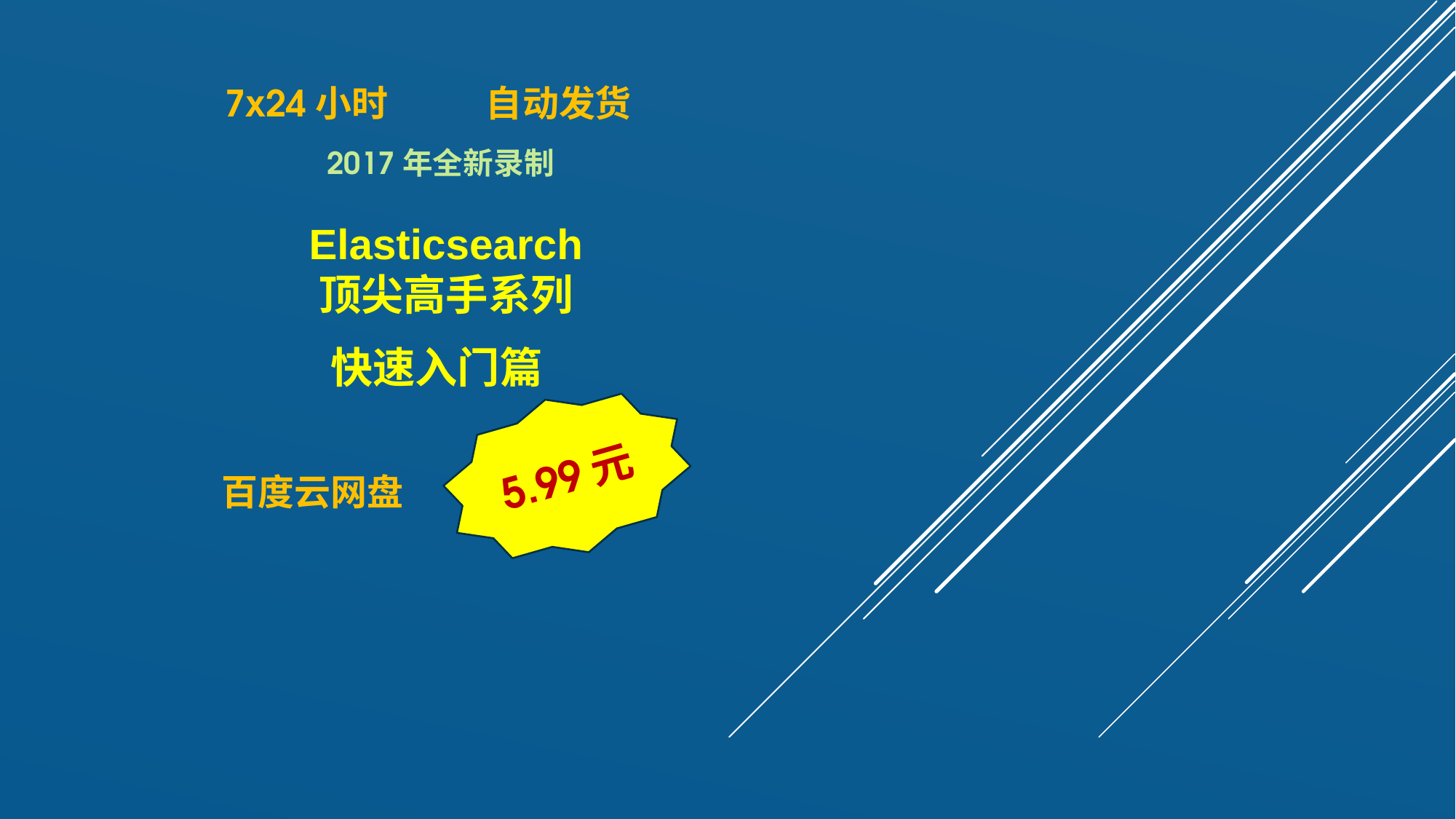

7x24小时            自动发货
2017年全新录制
Elasticsearch
顶尖高手系列
快速入门篇
5.99元
百度云网盘